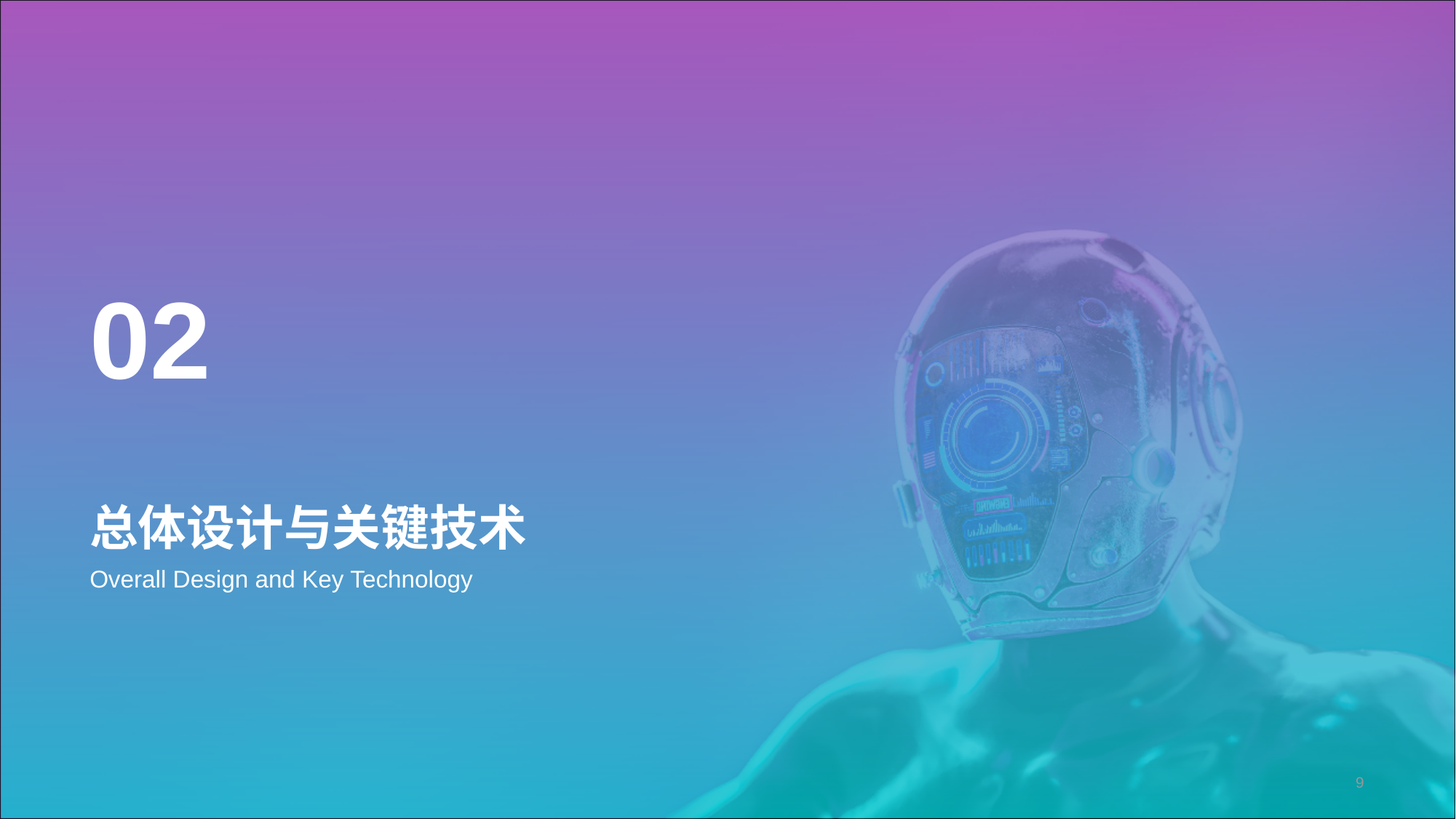

02
# 总体设计与关键技术
Overall Design and Key Technology
9